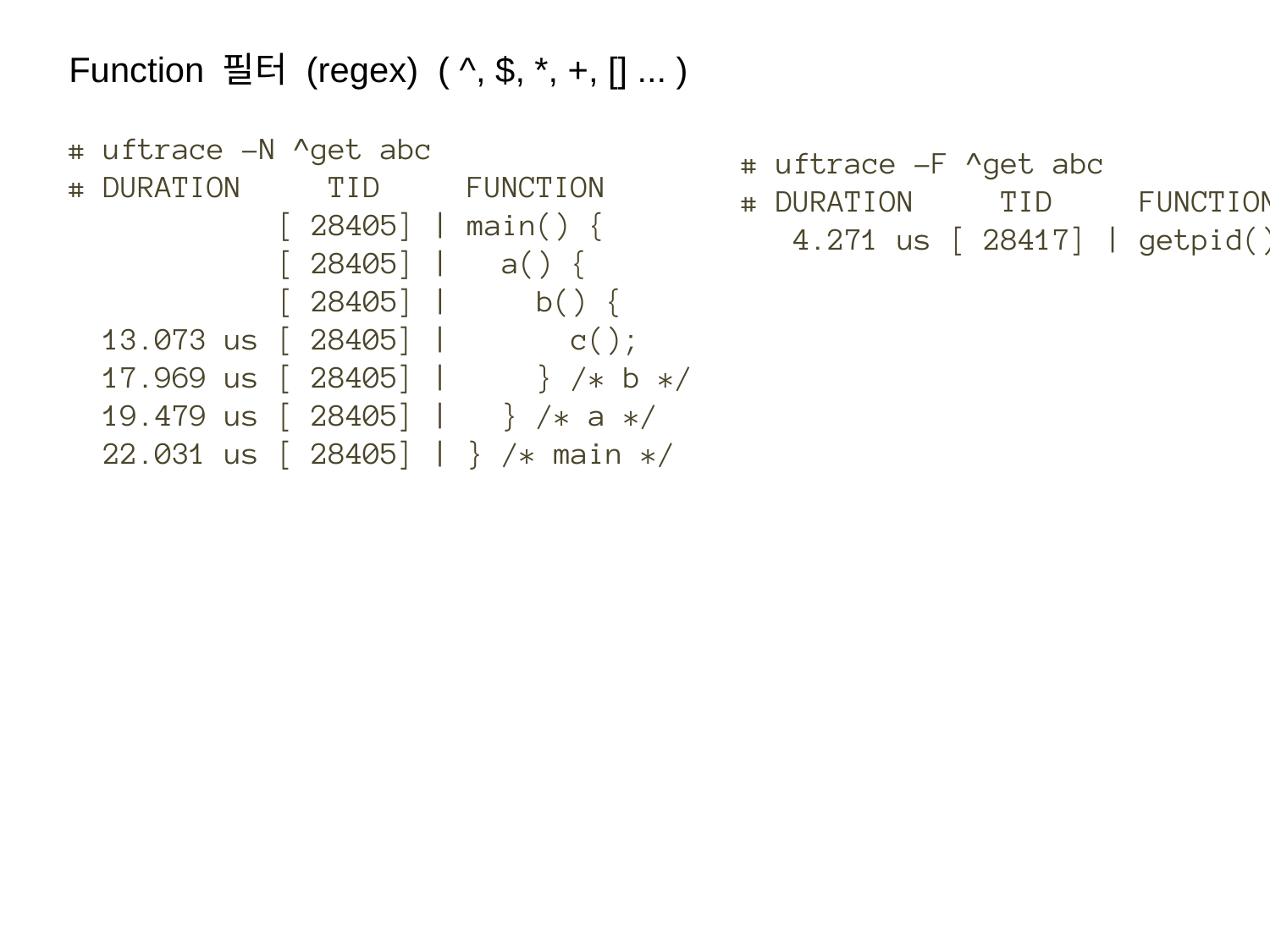

Function 필터 (regex)  ( ^, $, *, +, [] ... )

# uftrace -N ^get abc
# DURATION     TID     FUNCTION
            [ 28405] | main() {
            [ 28405] |   a() {
            [ 28405] |     b() {
  13.073 us [ 28405] |       c();
  17.969 us [ 28405] |     } /* b */
  19.479 us [ 28405] |   } /* a */
  22.031 us [ 28405] | } /* main */

# uftrace -F ^get abc
# DURATION     TID     FUNCTION
   4.271 us [ 28417] | getpid();